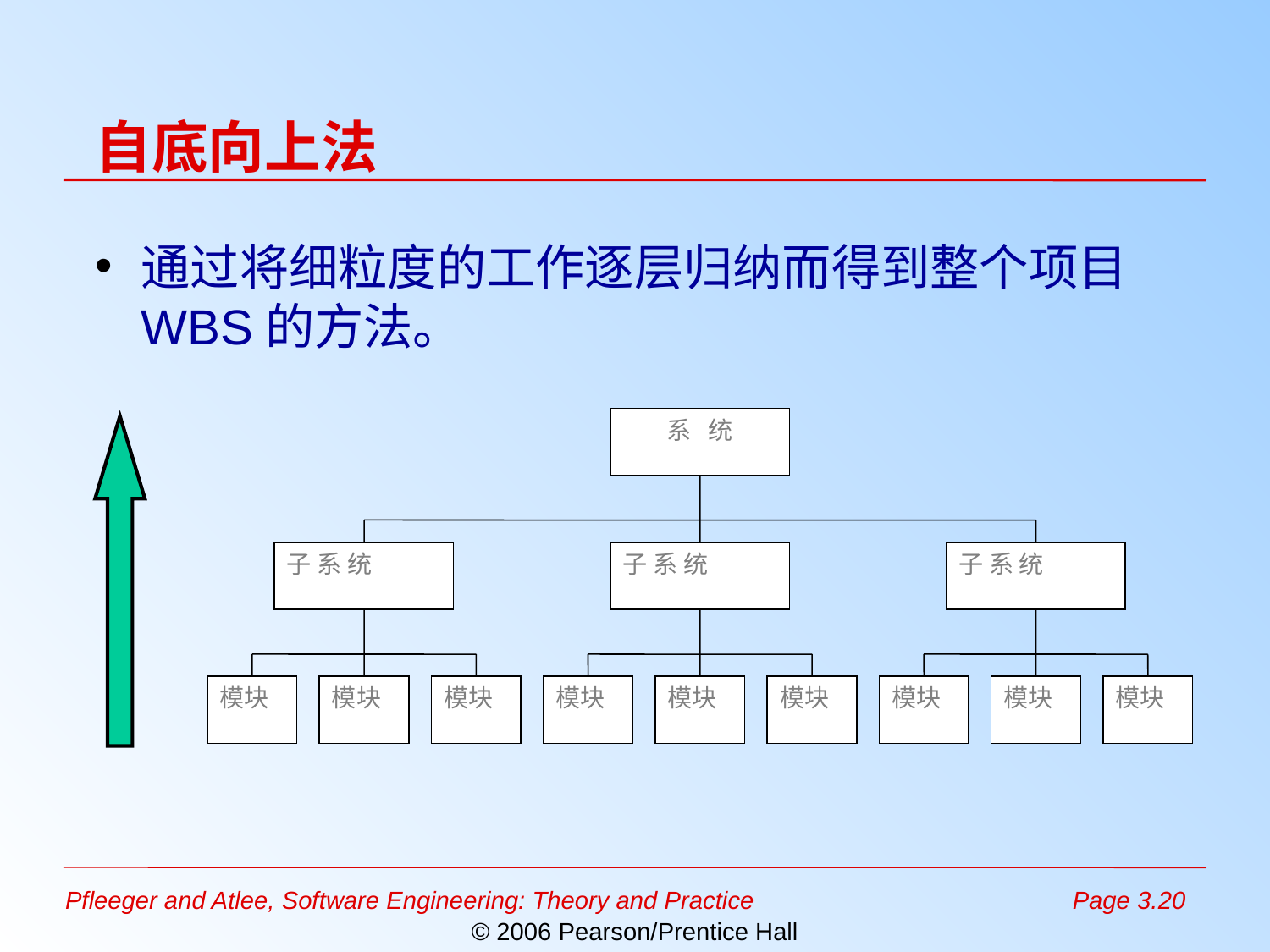

# 自底向上法
通过将细粒度的工作逐层归纳而得到整个项目WBS的方法。

系   统

子 系 统
子 系 统
子 系 统

模块
模块
模块

模块

模块

模块

模块

模块

模块